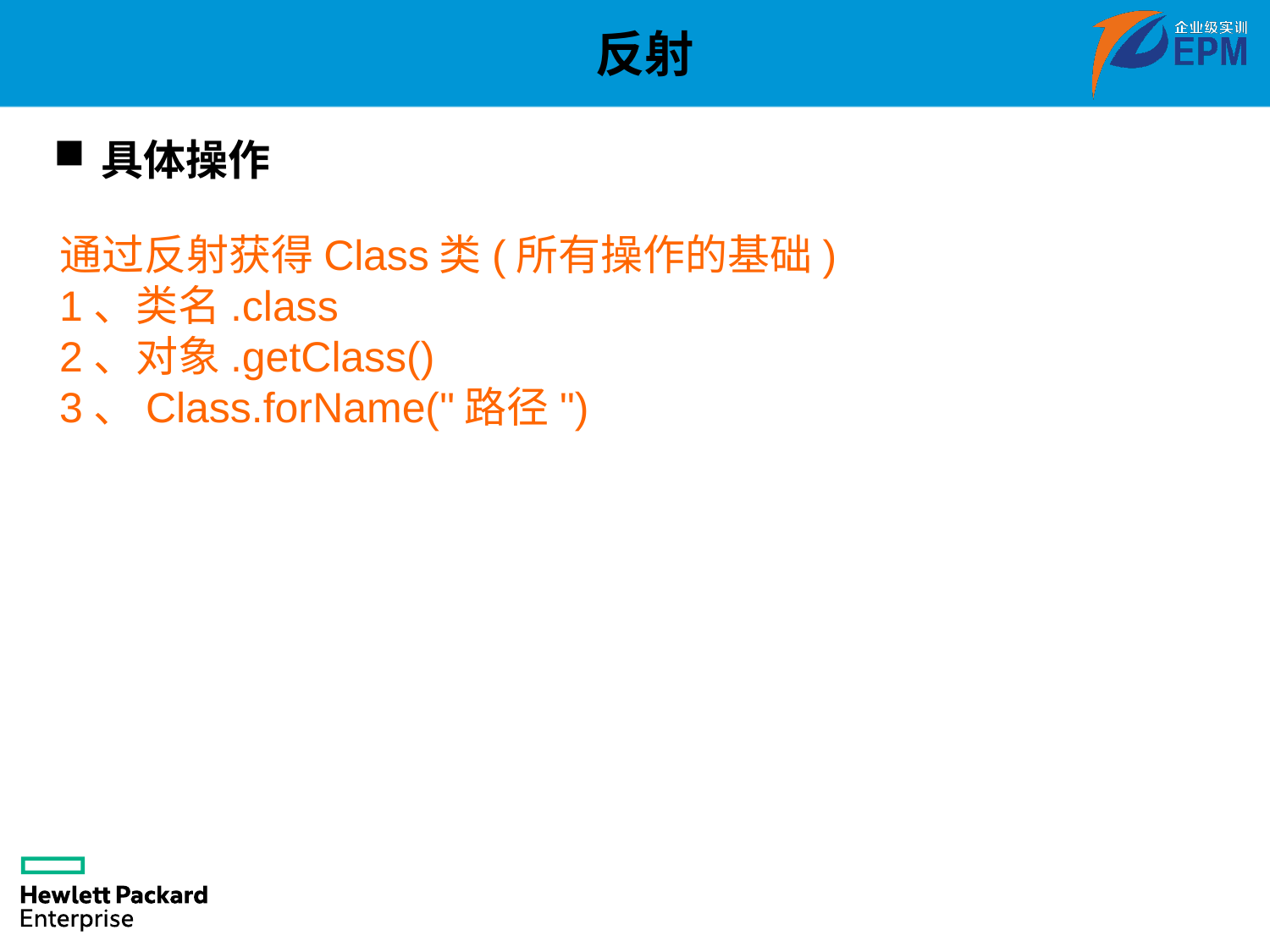

# 反射
具体操作
通过反射获得Class类(所有操作的基础)
1、类名.class
2、对象.getClass()
3、Class.forName("路径")